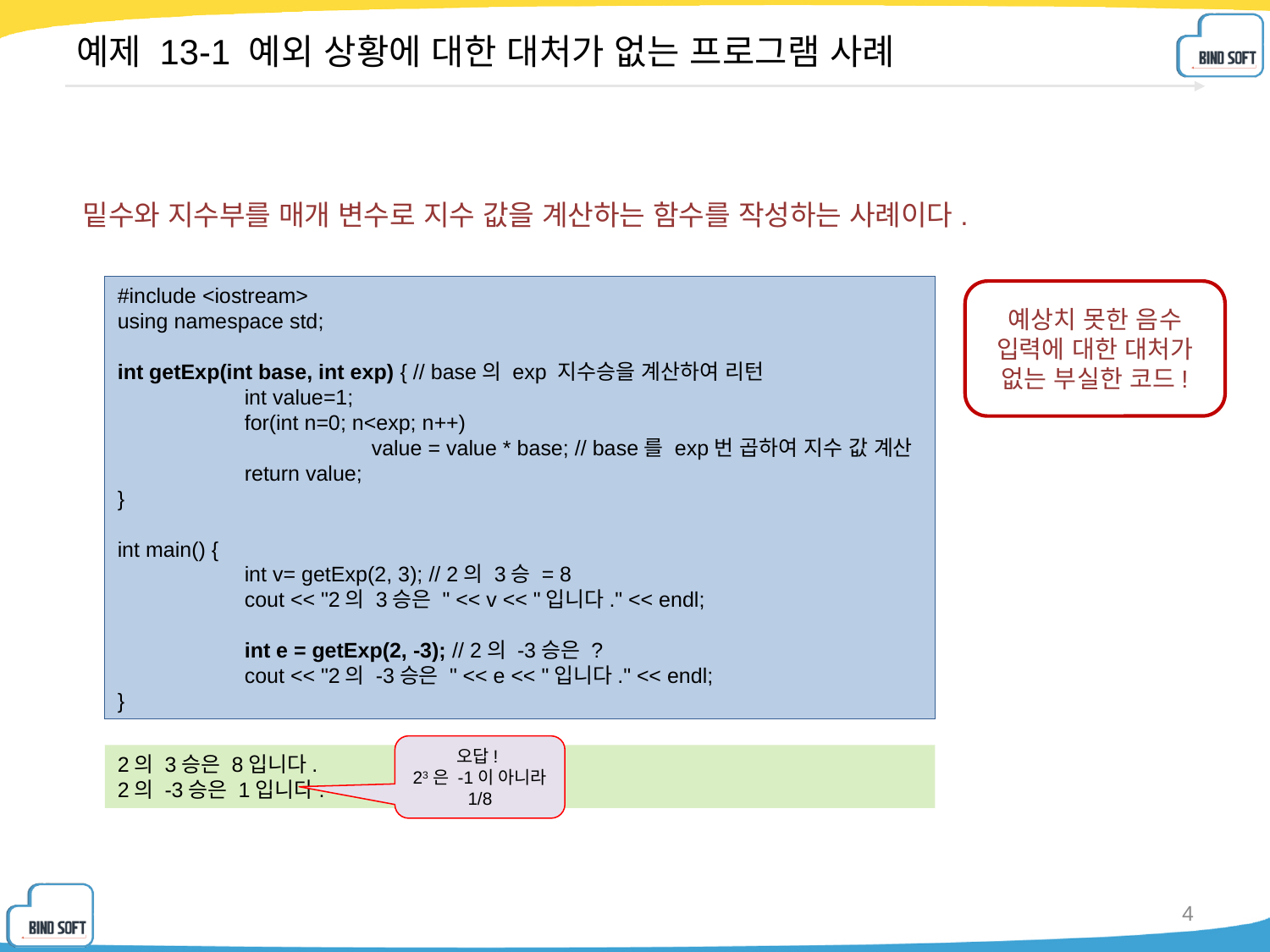

# 예제 13-1 예외 상황에 대한 대처가 없는 프로그램 사례
밑수와 지수부를 매개 변수로 지수 값을 계산하는 함수를 작성하는 사례이다.
#include <iostream>
using namespace std;

int getExp(int base, int exp) { // base의 exp 지수승을 계산하여 리턴
	int value=1;
	for(int n=0; n<exp; n++)
		value = value * base; // base를 exp번 곱하여 지수 값 계산
	return value;
}

int main() {
	int v= getExp(2, 3); // 2의 3승 = 8
	cout << "2의 3승은 " << v << "입니다." << endl;

	int e = getExp(2, -3); // 2의 -3승은 ?
	cout << "2의 -3승은 " << e << "입니다." << endl;
}
예상치 못한 음수 입력에 대한 대처가 없는 부실한 코드!
오답!
23은 -1이 아니라 1/8
2의 3승은 8입니다.
2의 -3승은 1입니다.
4